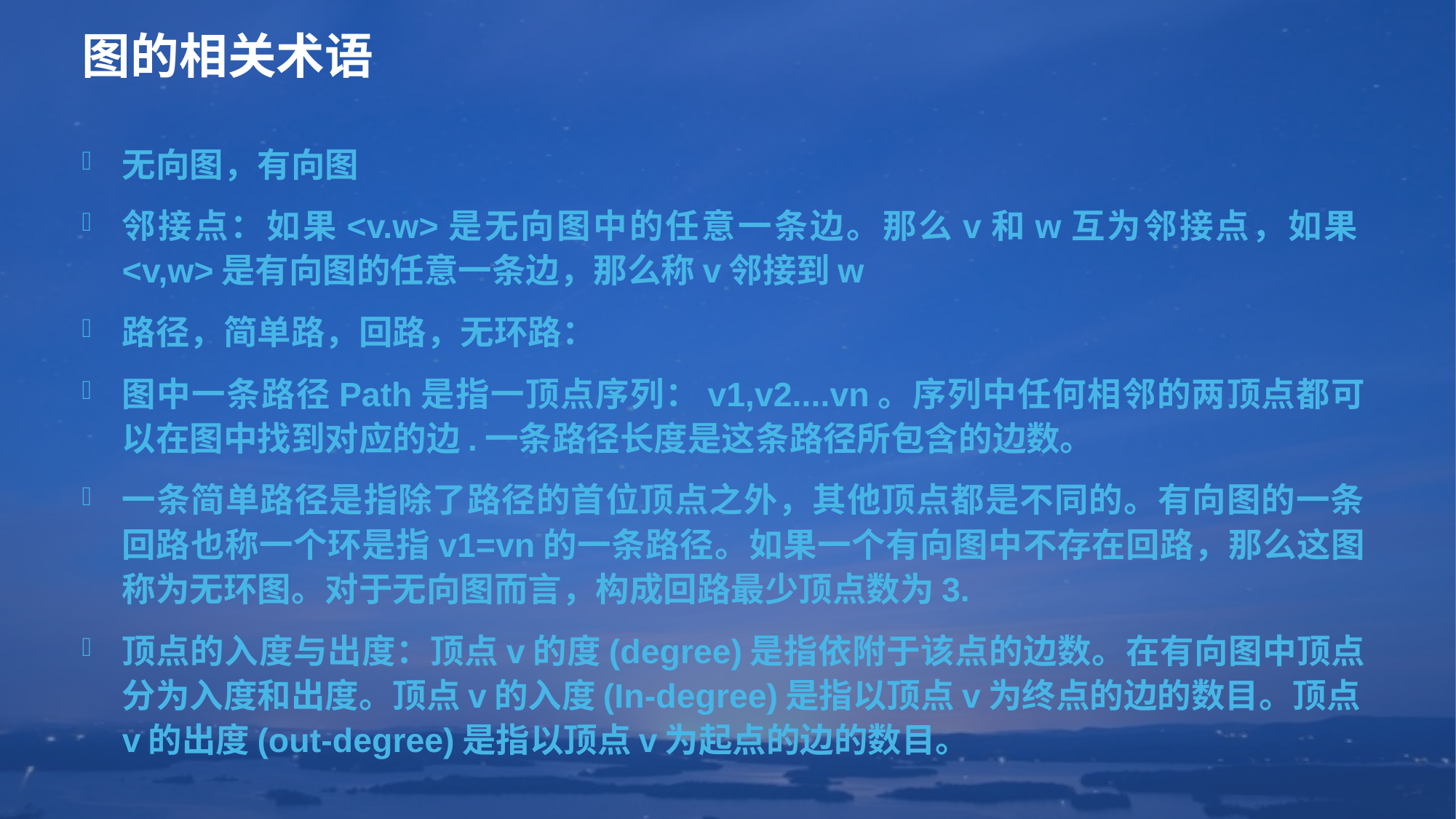

# 图的相关术语
无向图，有向图
邻接点：如果<v.w>是无向图中的任意一条边。那么v和w互为邻接点，如果<v,w>是有向图的任意一条边，那么称v邻接到w
路径，简单路，回路，无环路：
图中一条路径Path是指一顶点序列：v1,v2....vn。序列中任何相邻的两顶点都可以在图中找到对应的边.一条路径长度是这条路径所包含的边数。
一条简单路径是指除了路径的首位顶点之外，其他顶点都是不同的。有向图的一条回路也称一个环是指v1=vn的一条路径。如果一个有向图中不存在回路，那么这图称为无环图。对于无向图而言，构成回路最少顶点数为3.
顶点的入度与出度：顶点v的度(degree)是指依附于该点的边数。在有向图中顶点分为入度和出度。顶点v的入度(In-degree)是指以顶点v为终点的边的数目。顶点v的出度(out-degree)是指以顶点v为起点的边的数目。